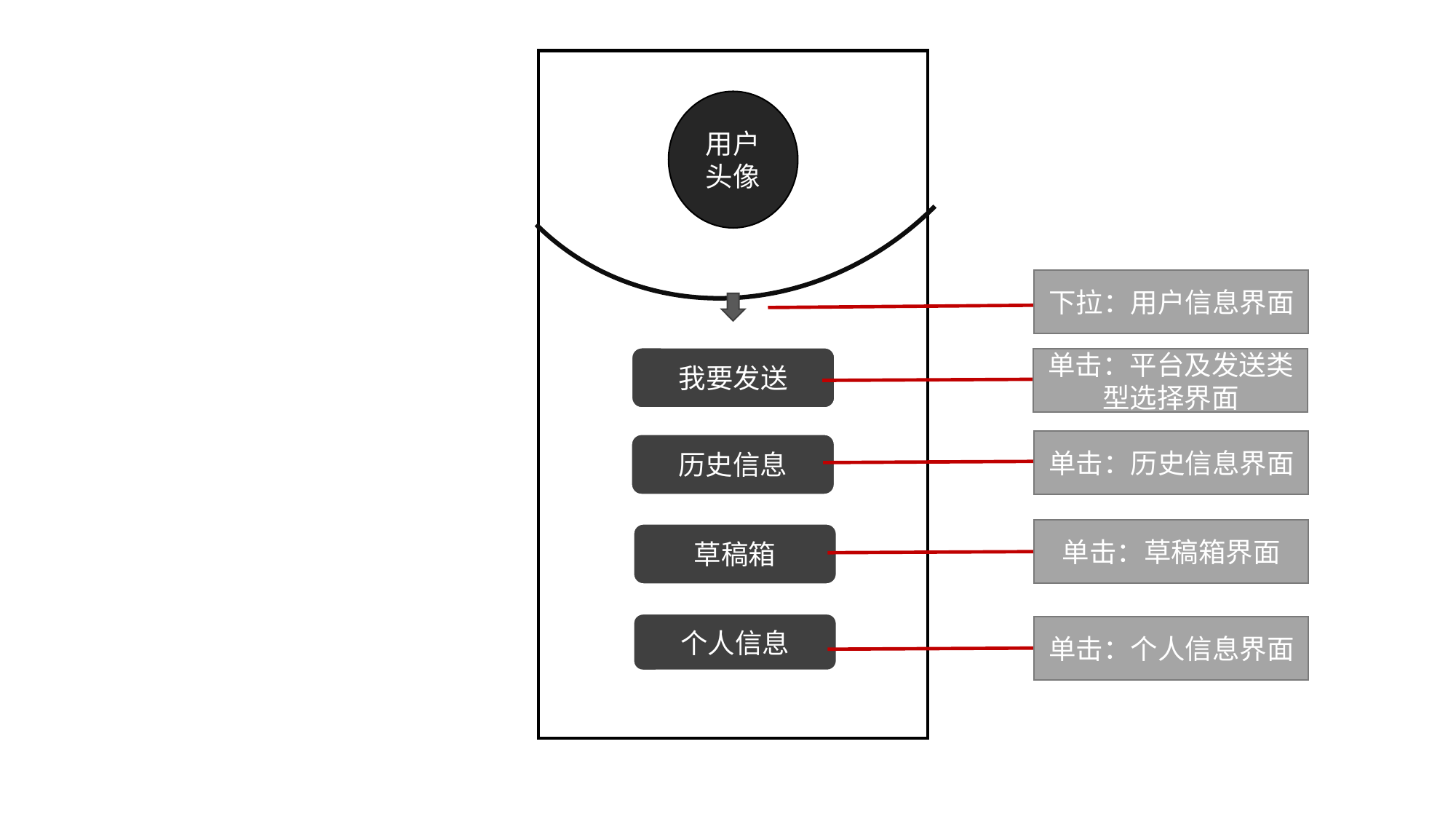

用户头像

我要发送
历史信息
草稿箱
个人信息
下拉：用户信息界面
单击：平台及发送类型选择界面
单击：历史信息界面
单击：草稿箱界面
单击：个人信息界面